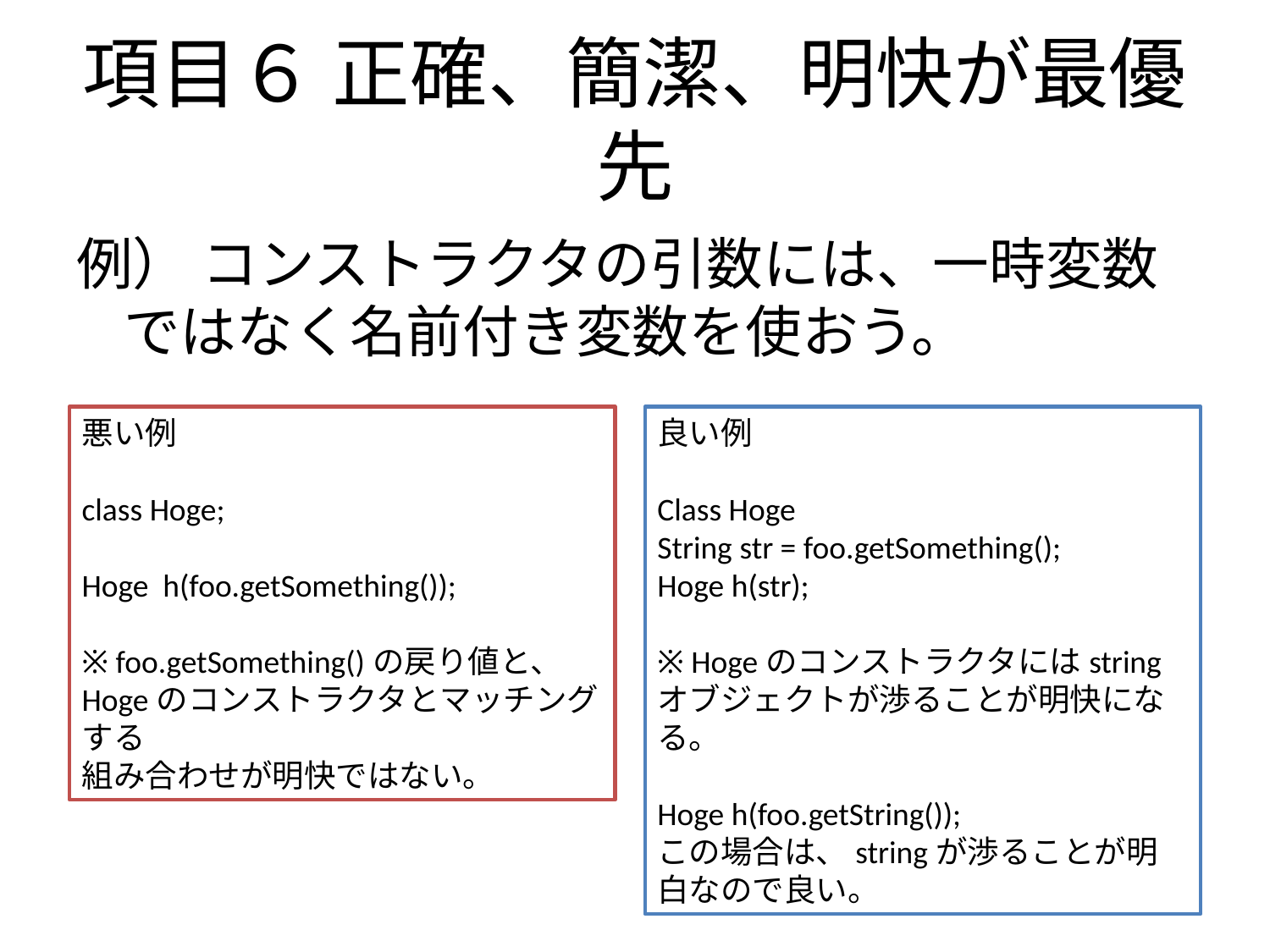

# 項目６ 正確、簡潔、明快が最優先
例） コンストラクタの引数には、一時変数ではなく名前付き変数を使おう。

良い例

Class Hoge
String str = foo.getSomething();
Hoge h(str);

※ Hogeのコンストラクタにはstring
オブジェクトが渉ることが明快になる。

Hoge h(foo.getString());
この場合は、stringが渉ることが明白なので良い。
悪い例

class Hoge;

Hoge  h(foo.getSomething());

※ foo.getSomething()の戻り値と、
Hogeのコンストラクタとマッチングする
組み合わせが明快ではない。